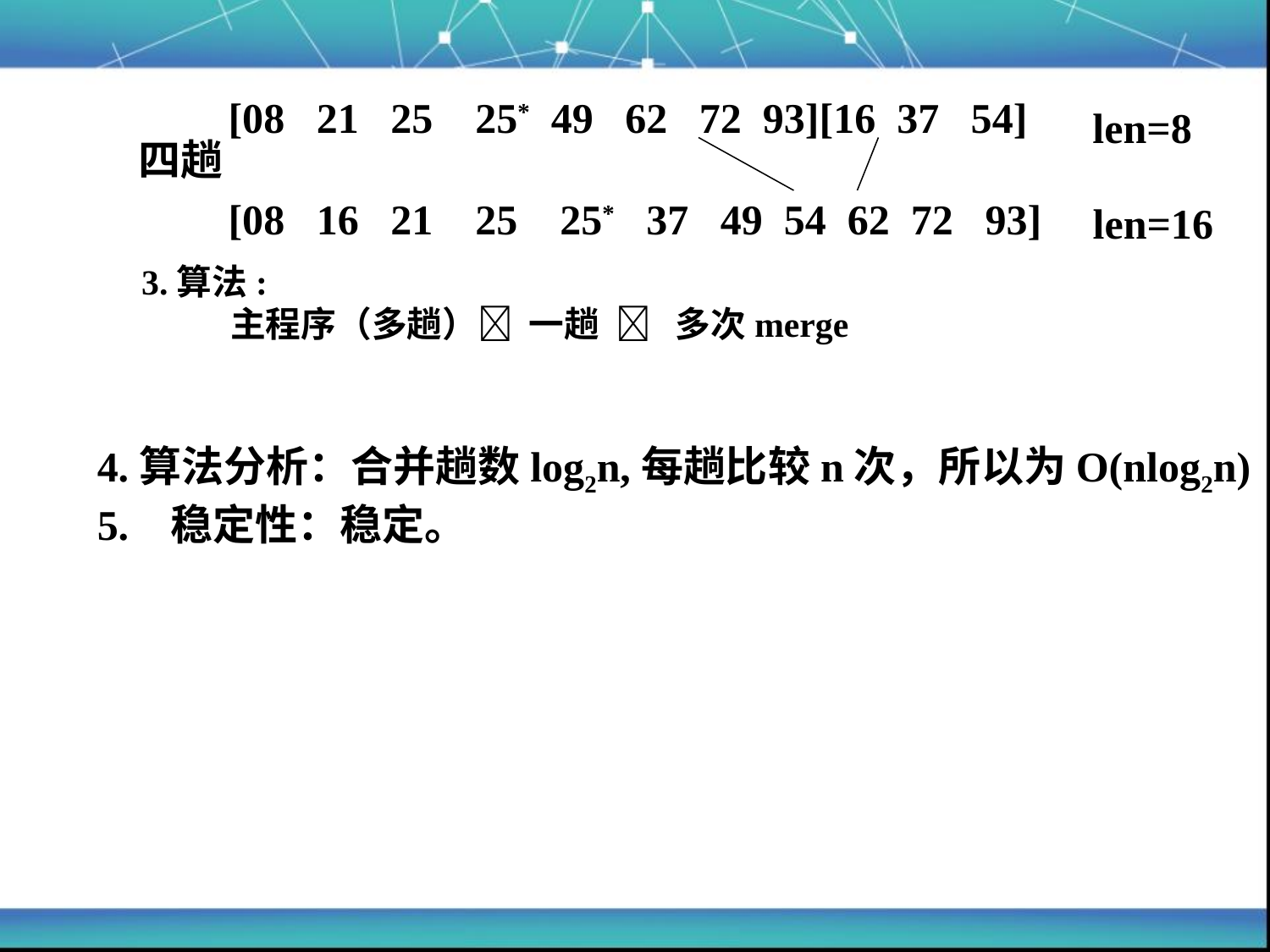

[08   21   25    25*  49   62   72  93][16  37   54]

[08   16   21    25    25*   37   49  54  62  72   93]
len=8
四趟

len=16
3.算法:
          主程序（多趟）→  一趟  →   多次merge

4.算法分析：合并趟数log2n,每趟比较n次，所以为O(nlog2n)
5.   稳定性：稳定。